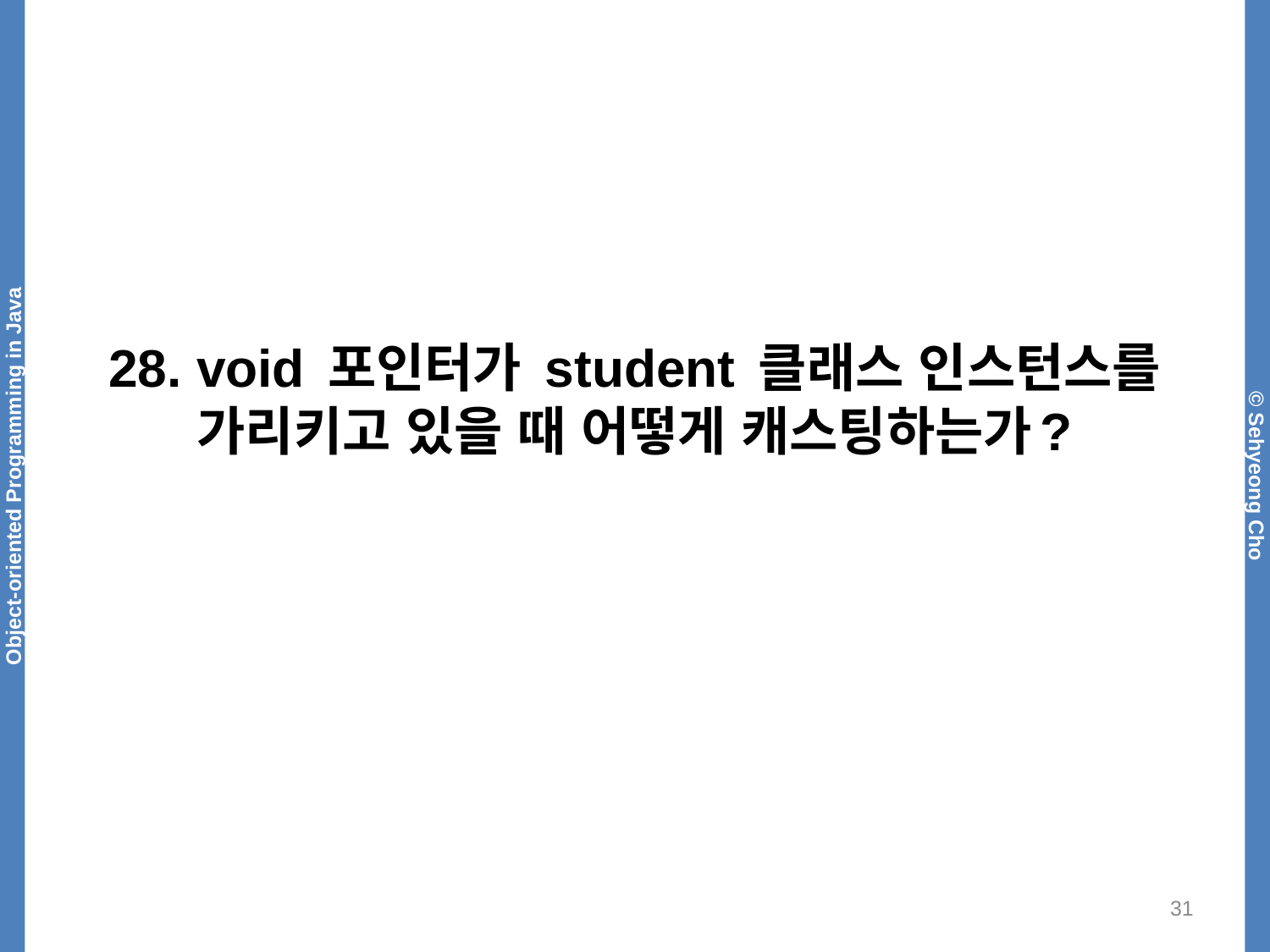

# 28. void 포인터가 student 클래스 인스턴스를 가리키고 있을 때 어떻게 캐스팅하는가?

31